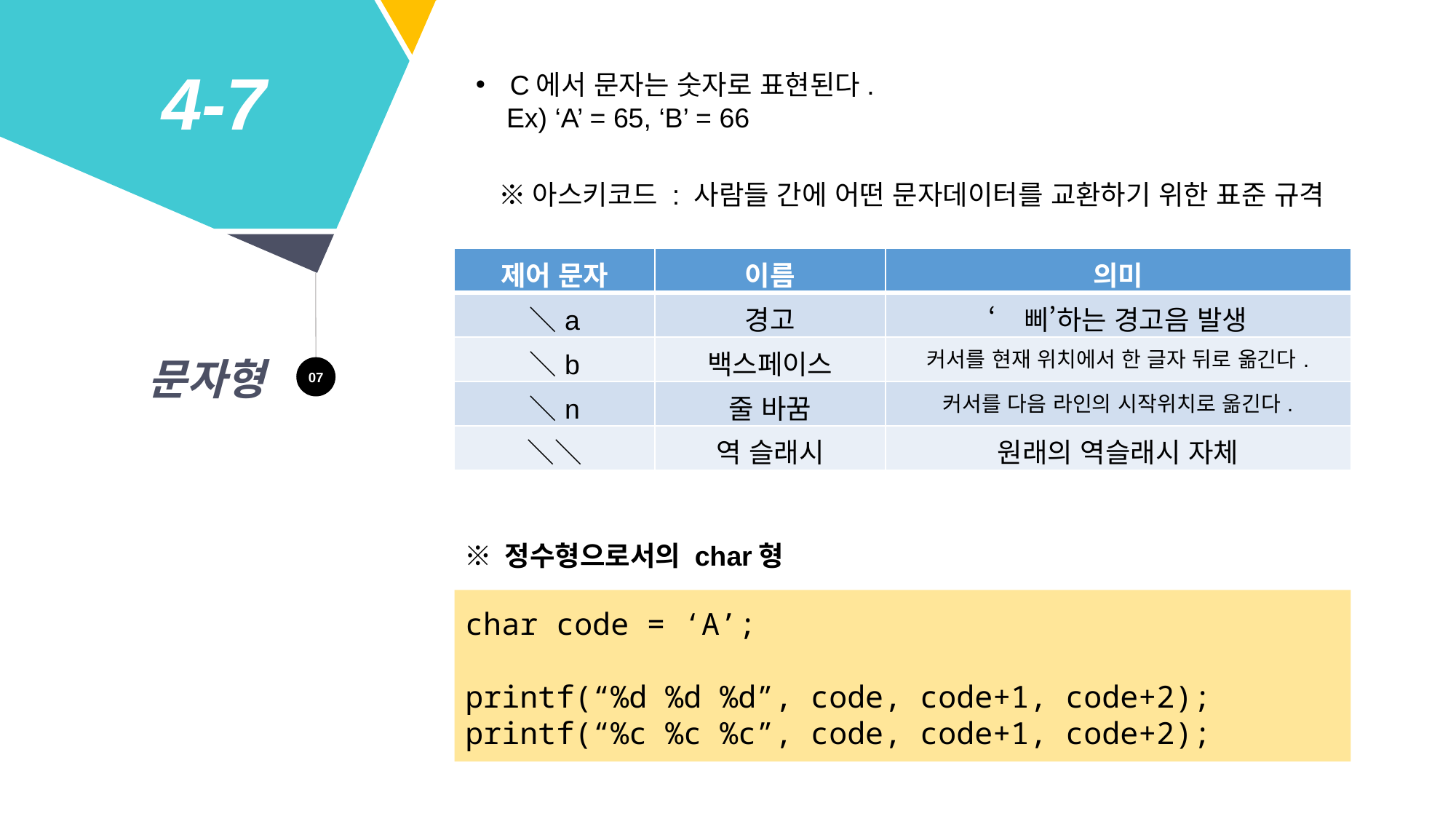

4-7
C에서 문자는 숫자로 표현된다.
    Ex) ‘A’ = 65, ‘B’ = 66
※아스키코드 : 사람들 간에 어떤 문자데이터를 교환하기 위한 표준 규격
| 제어 문자 | 이름 | 의미 |
| --- | --- | --- |
| ＼a | 경고 | ‘삐’하는 경고음 발생 |
| ＼b | 백스페이스 | 커서를 현재 위치에서 한 글자 뒤로 옮긴다. |
| ＼n | 줄 바꿈 | 커서를 다음 라인의 시작위치로 옮긴다. |
| ＼＼ | 역 슬래시 | 원래의 역슬래시 자체 |
문자형
07
※ 정수형으로서의 char형

char code = ‘A’;

printf(“%d %d %d”, code, code+1, code+2);
printf(“%c %c %c”, code, code+1, code+2);